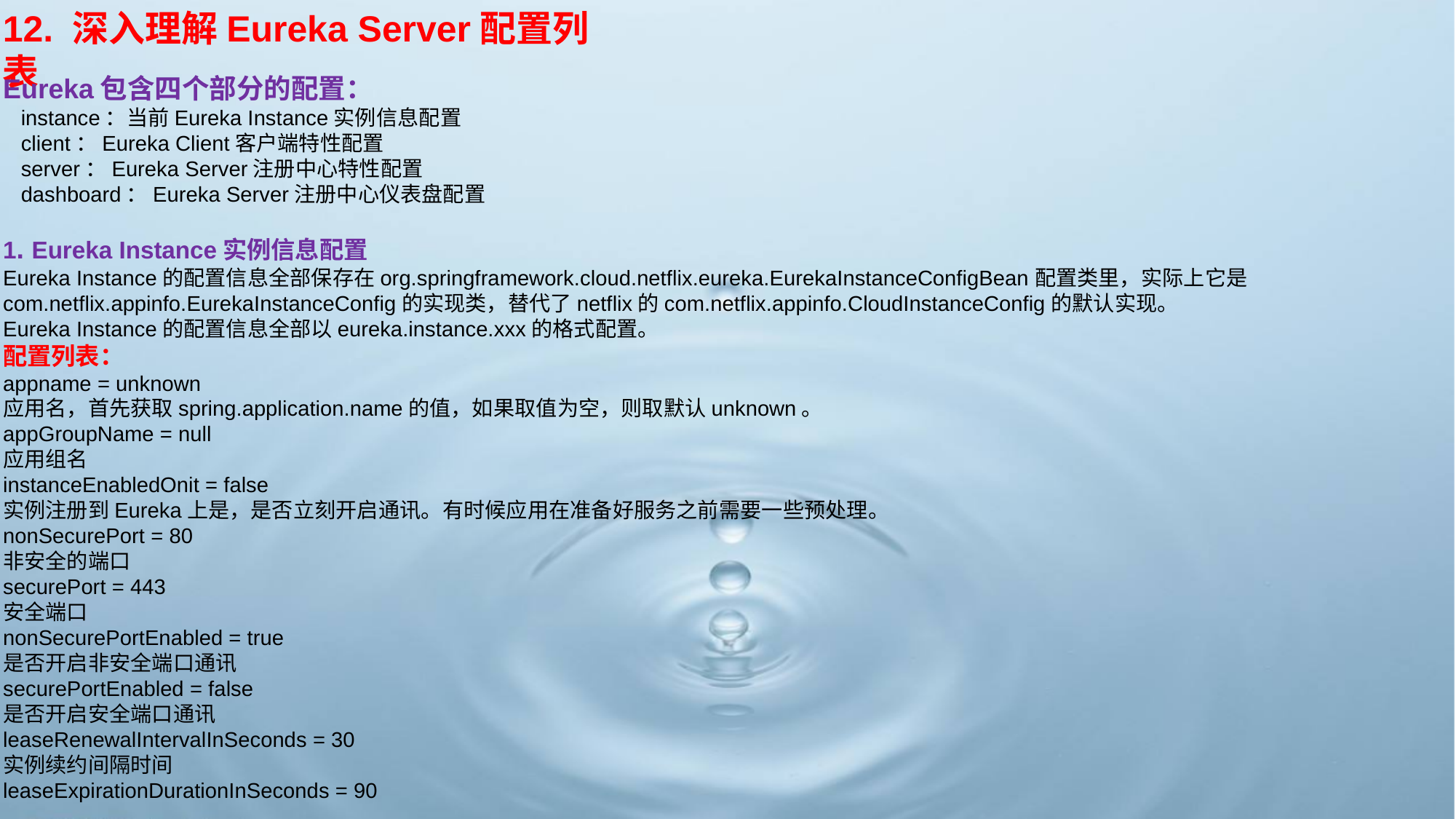

12. 深入理解Eureka Server配置列表
Eureka包含四个部分的配置：
   instance：当前Eureka Instance实例信息配置
   client：Eureka Client客户端特性配置
   server：Eureka Server注册中心特性配置
   dashboard：Eureka Server注册中心仪表盘配置

1. Eureka Instance实例信息配置
Eureka Instance的配置信息全部保存在org.springframework.cloud.netflix.eureka.EurekaInstanceConfigBean配置类里，实际上它是com.netflix.appinfo.EurekaInstanceConfig的实现类，替代了netflix的com.netflix.appinfo.CloudInstanceConfig的默认实现。
Eureka Instance的配置信息全部以eureka.instance.xxx的格式配置。
配置列表：
appname = unknown
应用名，首先获取spring.application.name的值，如果取值为空，则取默认unknown。
appGroupName = null
应用组名
instanceEnabledOnit = false
实例注册到Eureka上是，是否立刻开启通讯。有时候应用在准备好服务之前需要一些预处理。
nonSecurePort = 80
非安全的端口
securePort = 443
安全端口
nonSecurePortEnabled = true
是否开启非安全端口通讯
securePortEnabled = false
是否开启安全端口通讯
leaseRenewalIntervalInSeconds = 30
实例续约间隔时间
leaseExpirationDurationInSeconds = 90